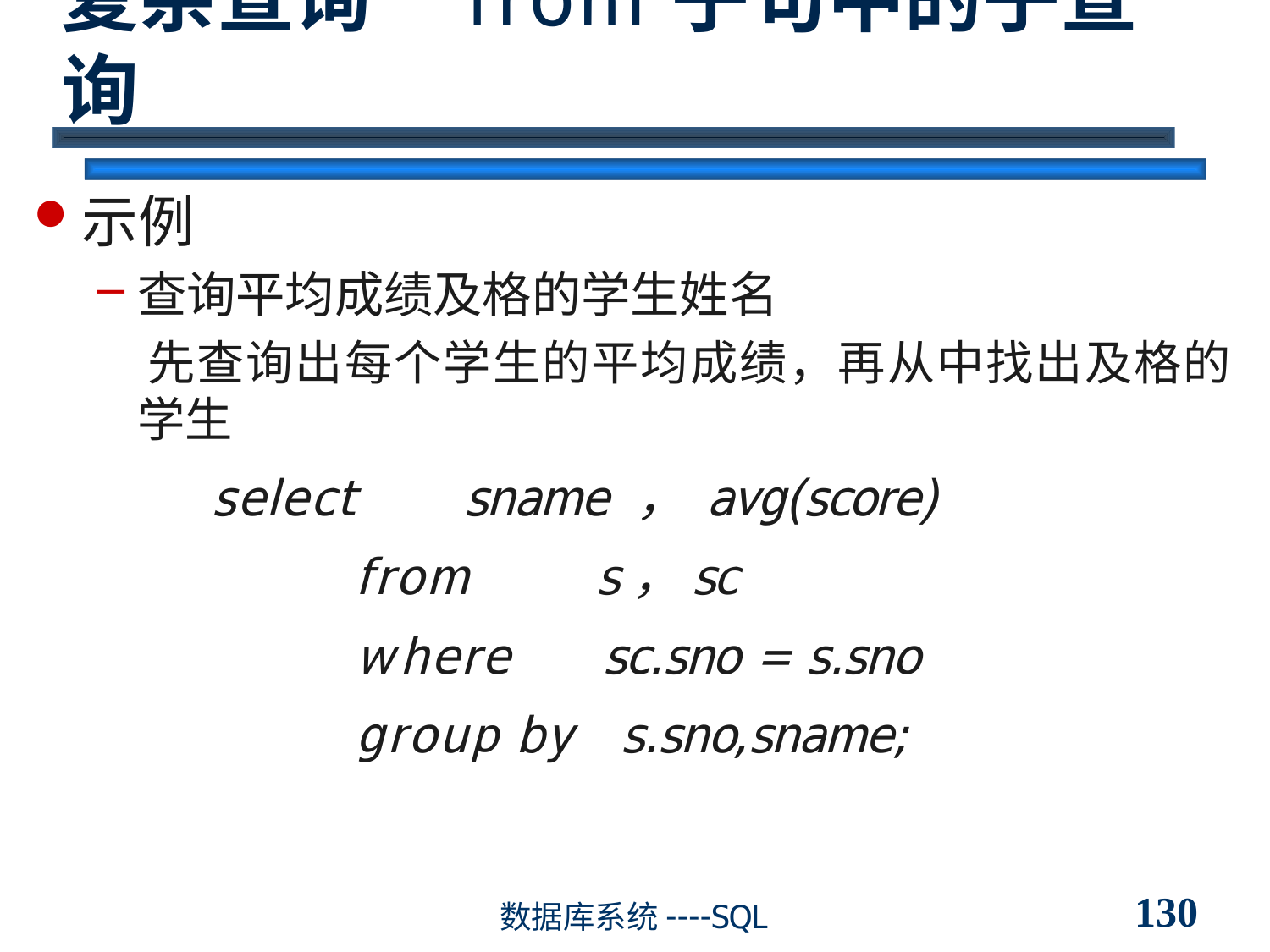

# 复杂查询—from子句中的子查询
示例
查询平均成绩及格的学生姓名
   先查询出每个学生的平均成绩，再从中找出及格的学生
        select       sname ， avg(score)
		      from        s，sc
	 	      where      sc.sno = s.sno
		      group by   s.sno,sname;
130
数据库系统----SQL